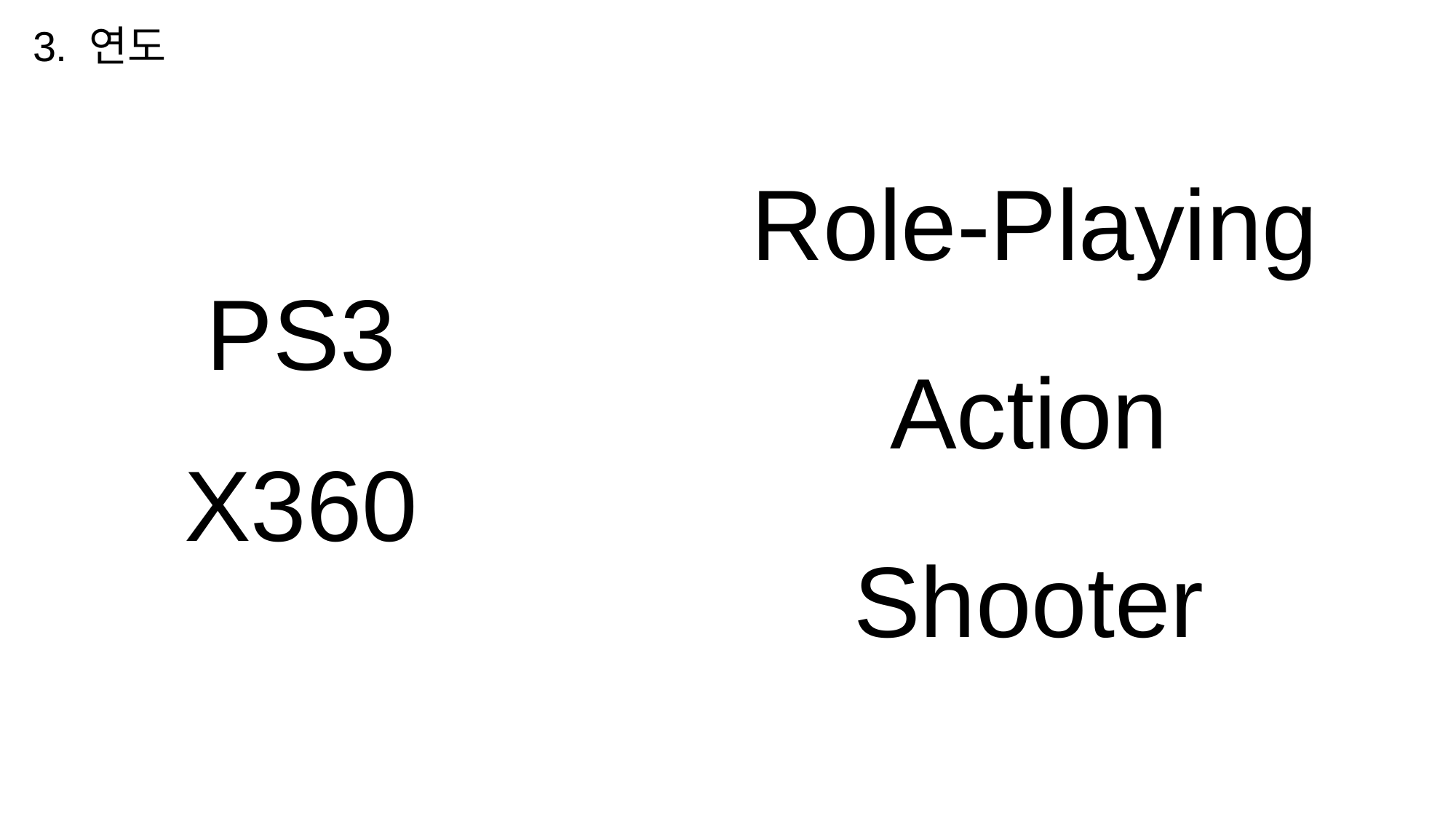

3. 연도
Role-Playing
PS3
Action
X360
Shooter